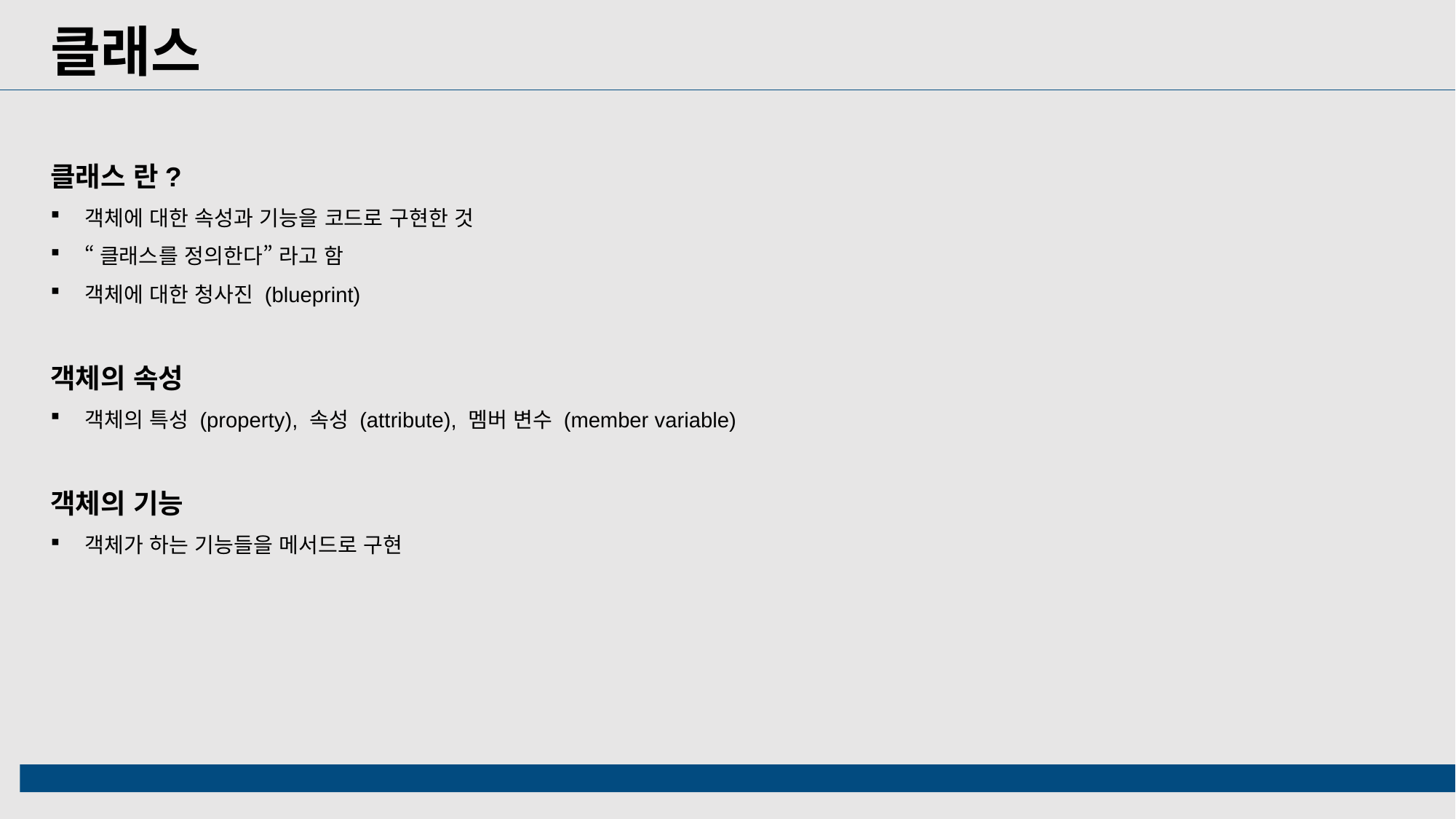

클래스
클래스 란?
객체에 대한 속성과 기능을 코드로 구현한 것
“클래스를 정의한다” 라고 함
객체에 대한 청사진 (blueprint)

객체의 속성
객체의 특성 (property), 속성 (attribute), 멤버 변수 (member variable)

객체의 기능
객체가 하는 기능들을 메서드로 구현